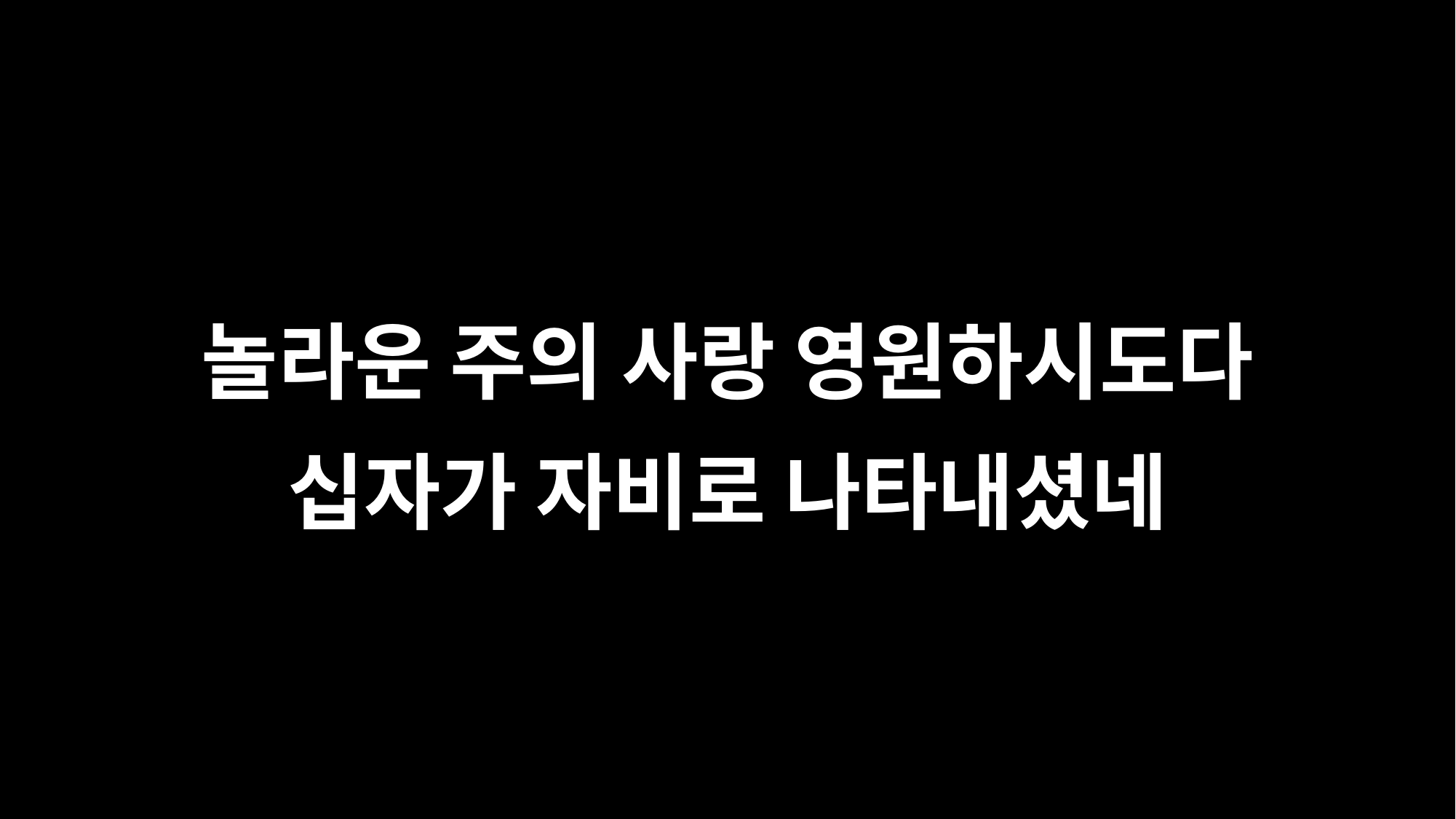

놀라운 주의 사랑 영원하시도다
십자가 자비로 나타내셨네